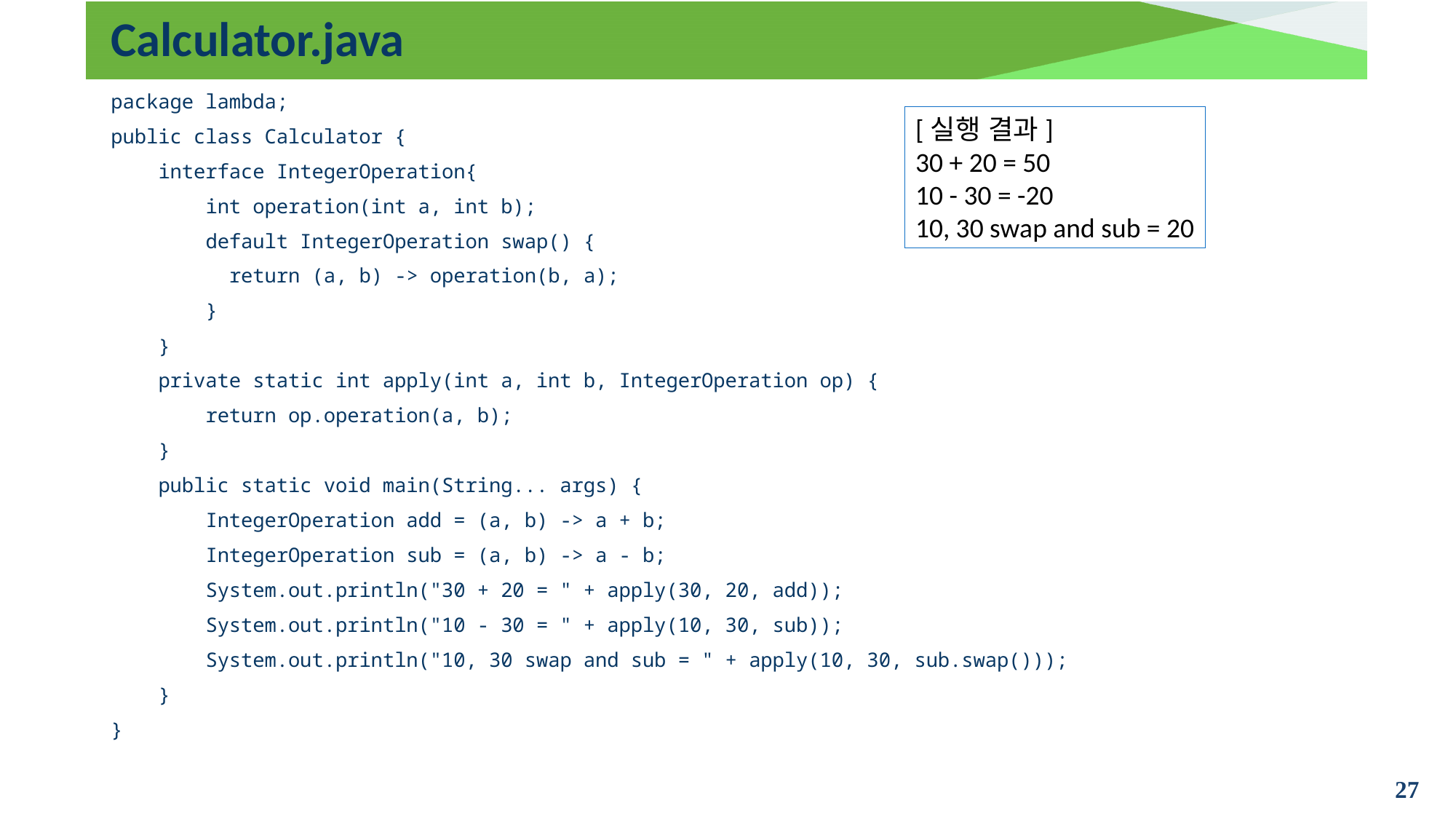

# Calculator.java
package lambda;
public class Calculator {
    interface IntegerOperation{
        int operation(int a, int b);
        default IntegerOperation swap() {
          return (a, b) -> operation(b, a);
        }
    }
    private static int apply(int a, int b, IntegerOperation op) {
        return op.operation(a, b);
    }
    public static void main(String... args) {
        IntegerOperation add = (a, b) -> a + b;
        IntegerOperation sub = (a, b) -> a - b;
        System.out.println("30 + 20 = " + apply(30, 20, add));
        System.out.println("10 - 30 = " + apply(10, 30, sub));
        System.out.println("10, 30 swap and sub = " + apply(10, 30, sub.swap()));
    }
}
[실행 결과]
30 + 20 = 50
10 - 30 = -20
10, 30 swap and sub = 20
27